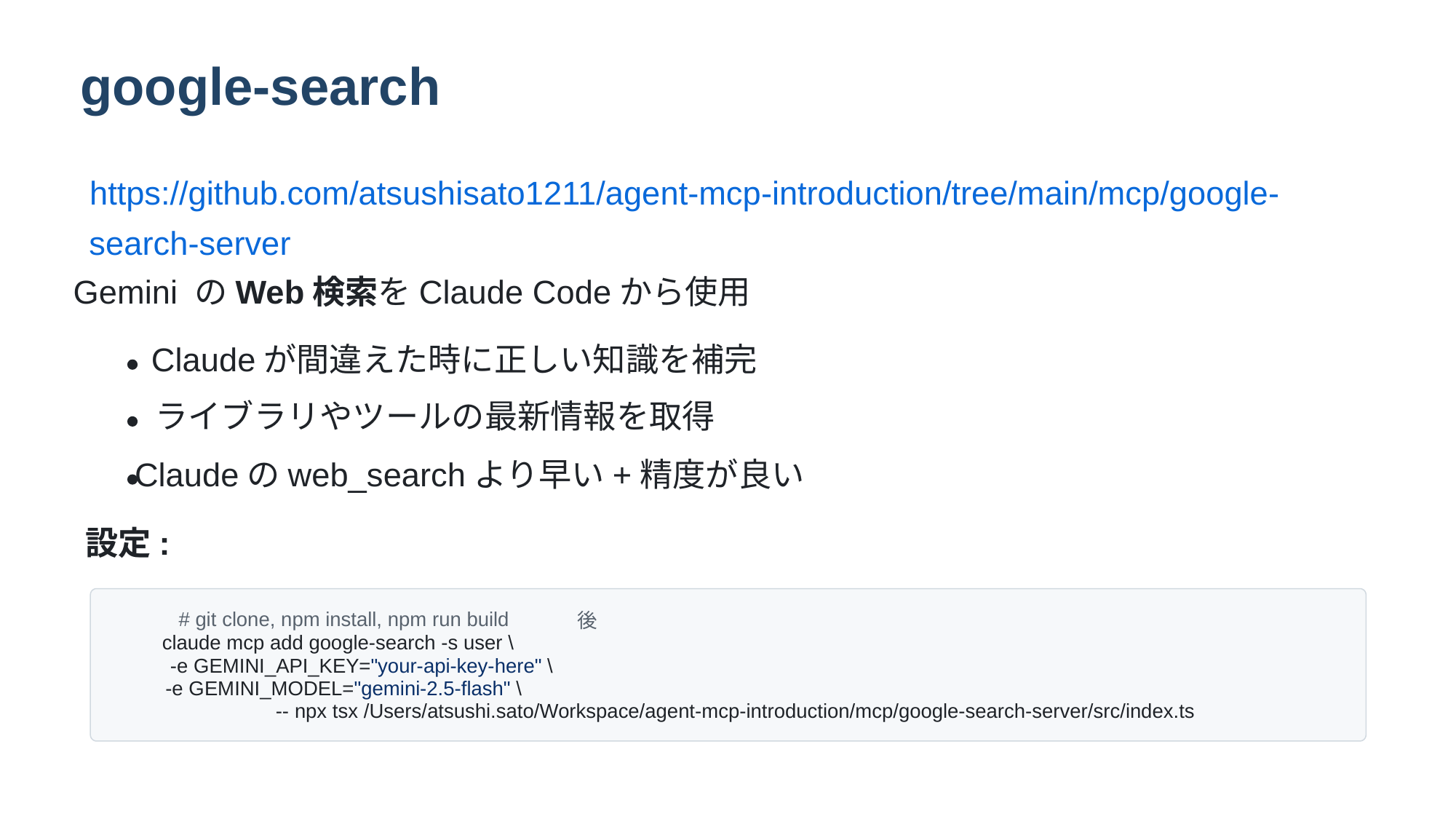

google-search
https://github.com/atsushisato1211/agent-mcp-introduction/tree/main/mcp/google-
search-server
Gemini のWeb検索をClaude Codeから使⽤
Claudeが間違えた時に正しい知識を補完

ライブラリやツールの最新情報を取得

Claudeのweb_searchより早い+精度が良い

設定:

# git clone, npm install, npm run build
後
claude mcp add google-search -s user \
  -e GEMINI_API_KEY="your-api-key-here" \
  -e GEMINI_MODEL="gemini-2.5-flash" \
  -- npx tsx /Users/atsushi.sato/Workspace/agent-mcp-introduction/mcp/google-search-server/src/index.ts